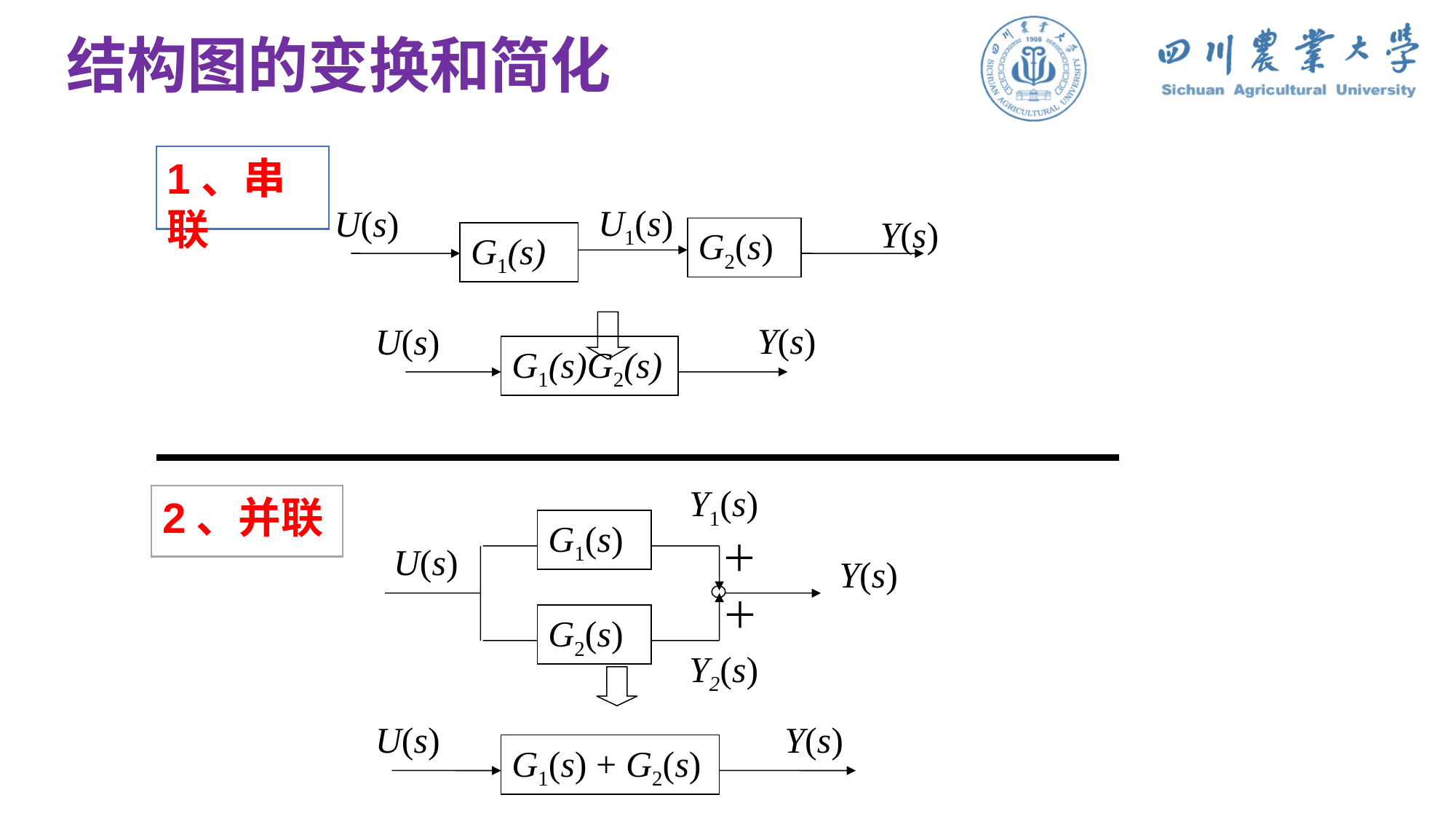

# 结构图的变换和简化
1、串联
U1(s)
U(s)
Y(s)
G2(s)
G1(s)

Y(s)
U(s)
G1(s)G2(s)

Y1(s)
G1(s)
U(s)
＋

Y(s)

＋

G2(s)

Y2(s)
2、并联

U(s)
Y(s)
G1(s) + G2(s)